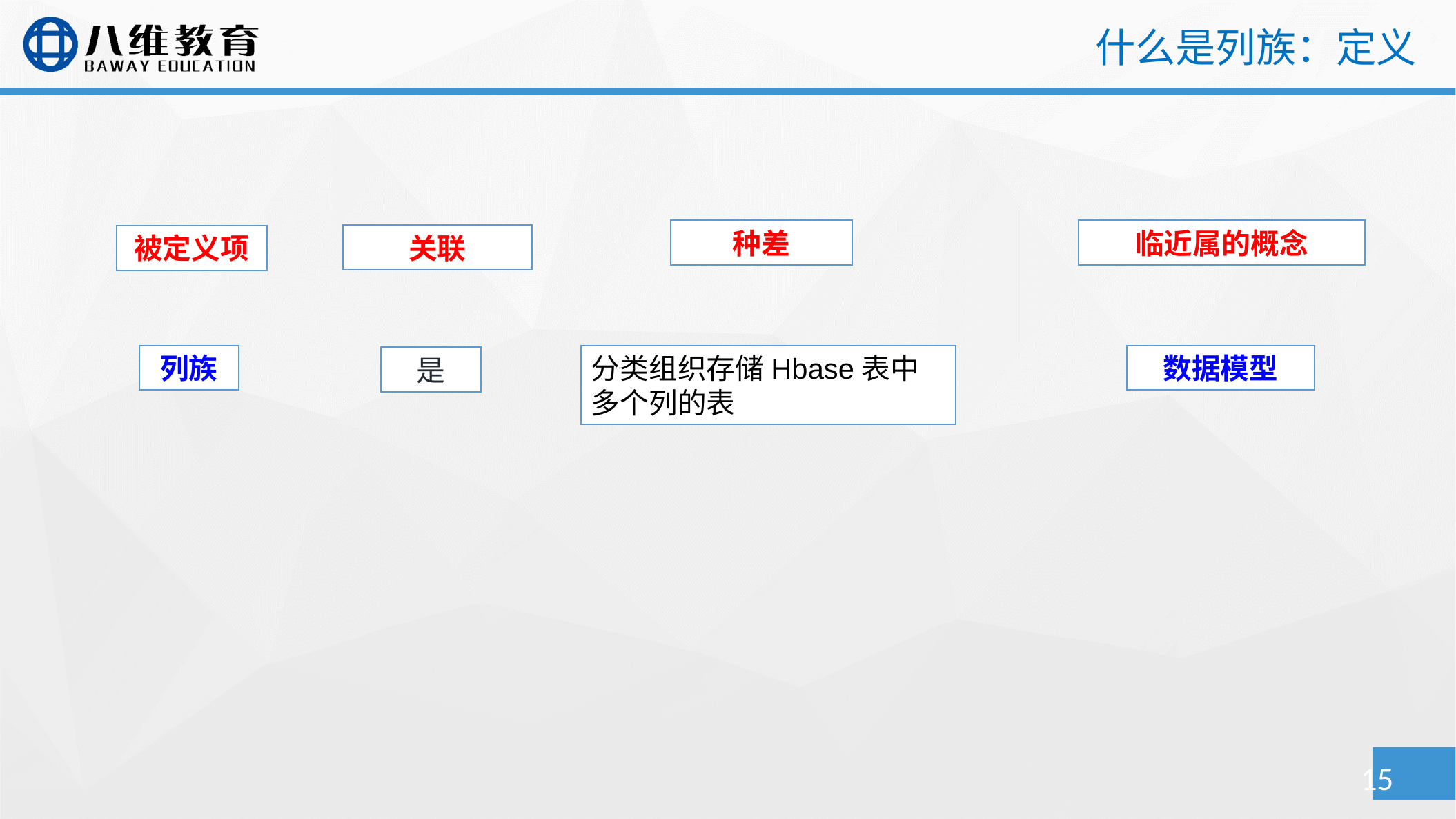

什么是列族：定义
临近属的概念
种差
关联
被定义项
列族
分类组织存储Hbase表中多个列的表
数据模型
是